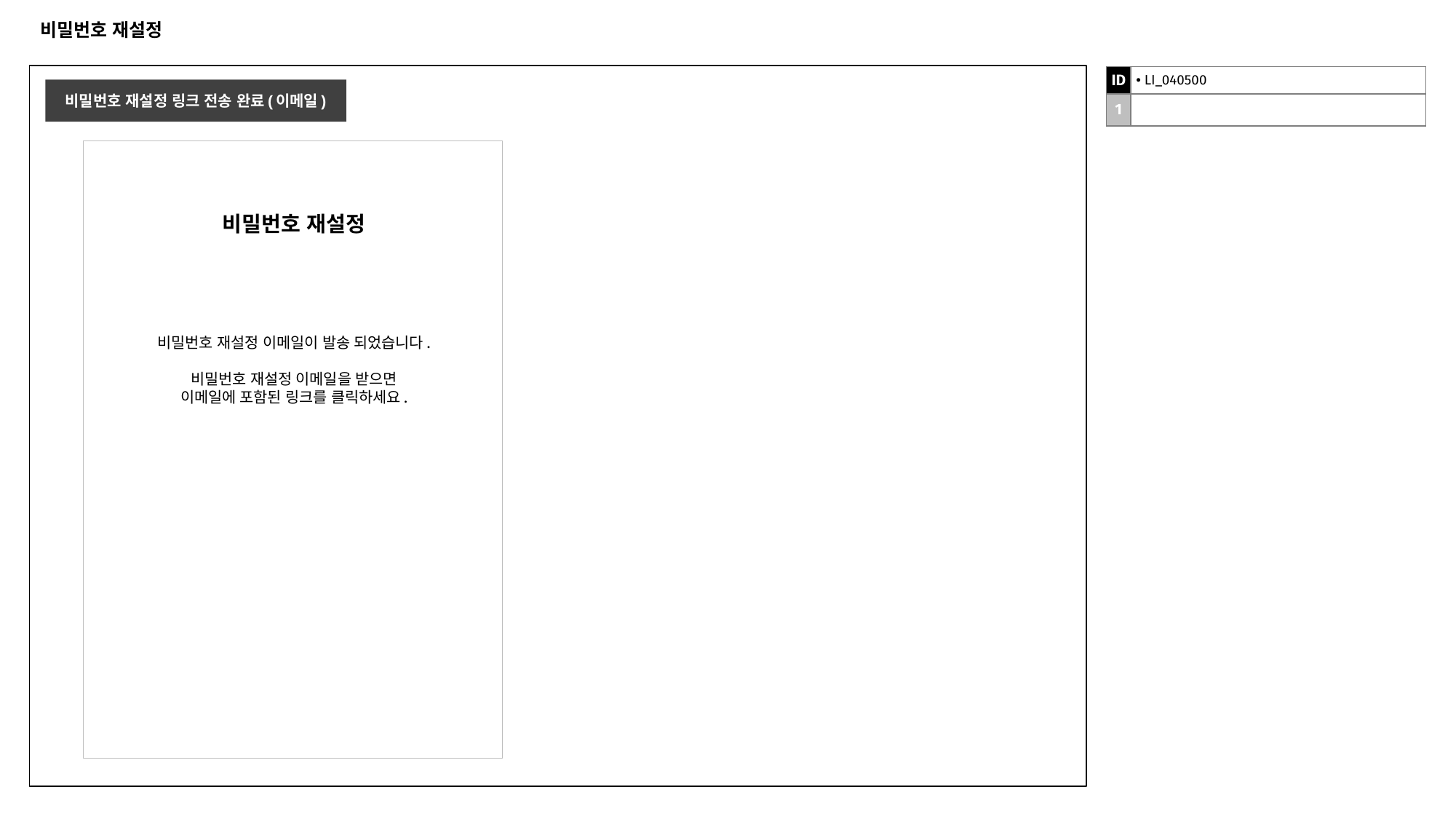

# 비밀번호 재설정

| ID | LI\_040500 |
| --- | --- |
| 1 |  |
비밀번호 재설정 링크 전송 완료(이메일)

비밀번호 재설정
비밀번호 재설정 이메일이 발송 되었습니다.

비밀번호 재설정 이메일을 받으면
이메일에 포함된 링크를 클릭하세요.